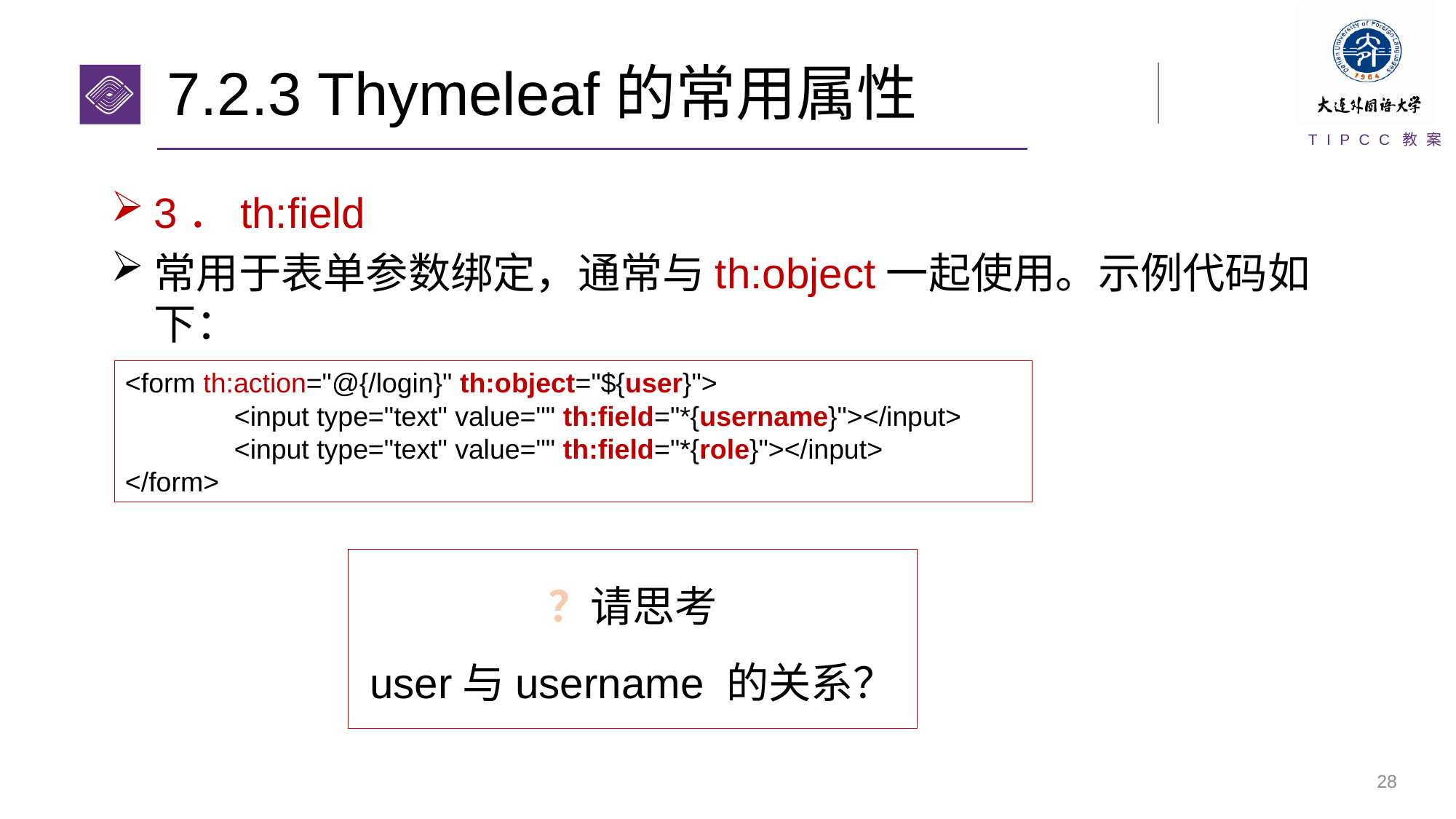

# 7.2.3 Thymeleaf的常用属性
3．th:field
常用于表单参数绑定，通常与th:object一起使用。示例代码如下：

<form th:action="@{/login}" th:object="${user}">
	<input type="text" value="" th:field="*{username}"></input>
	<input type="text" value="" th:field="*{role}"></input>
</form>
？请思考
user与username 的关系？
28